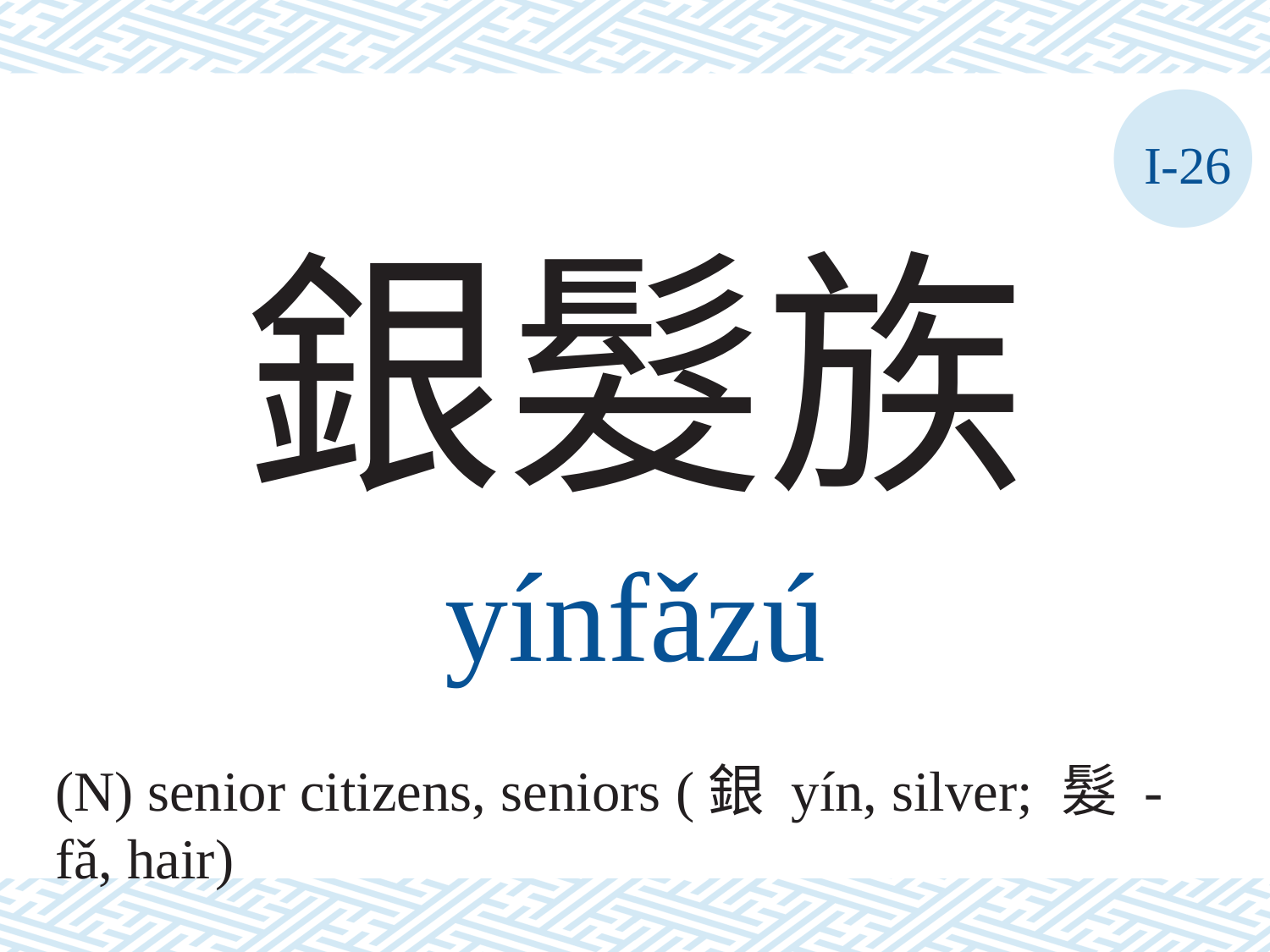

I-26
銀髮族
yínfǎzú

(N) senior citizens, seniors (銀 yín, silver; 髮 -fǎ, hair)